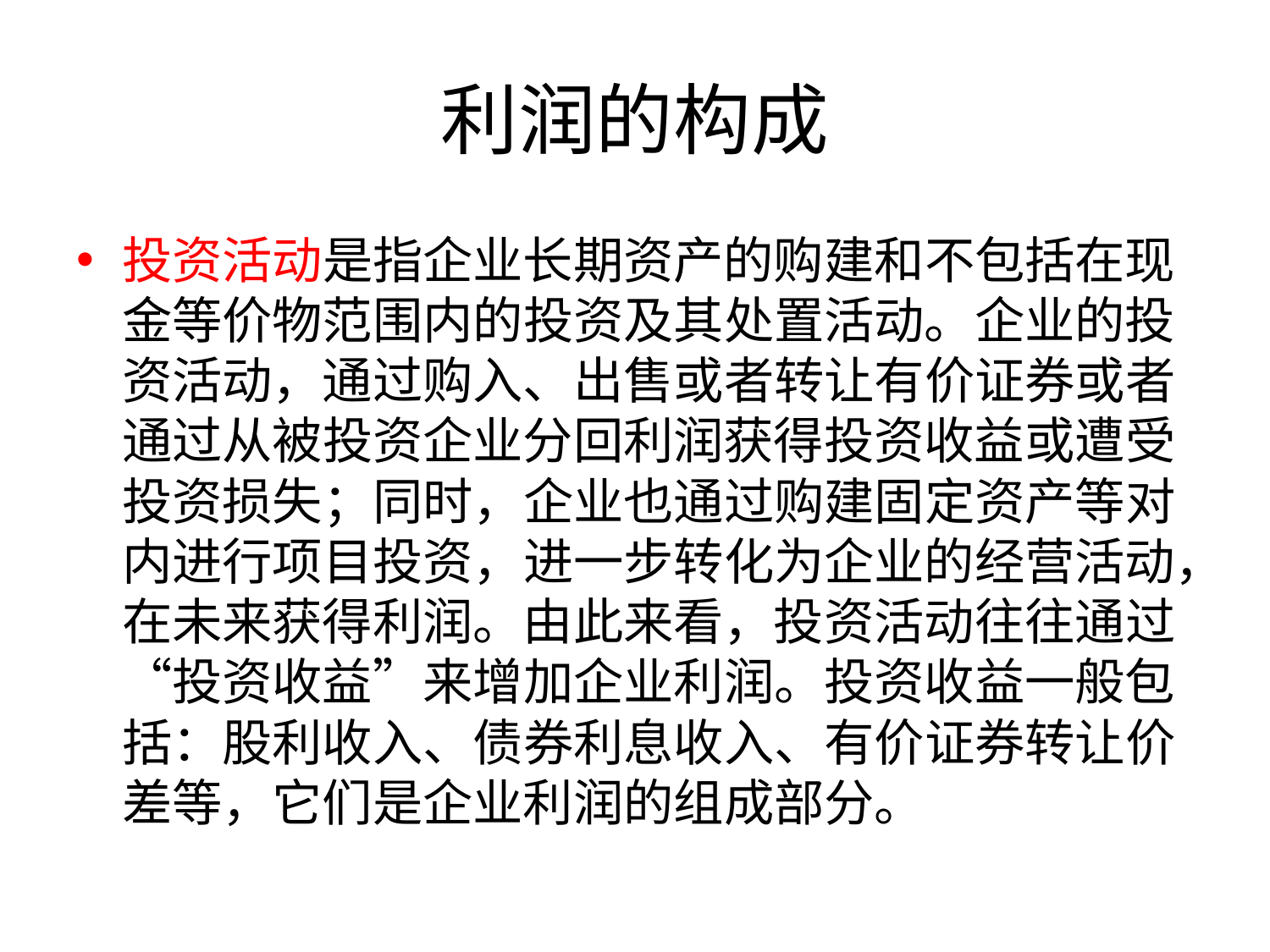

# 利润的构成
投资活动是指企业长期资产的购建和不包括在现金等价物范围内的投资及其处置活动。企业的投资活动，通过购入、出售或者转让有价证券或者通过从被投资企业分回利润获得投资收益或遭受投资损失；同时，企业也通过购建固定资产等对内进行项目投资，进一步转化为企业的经营活动，在未来获得利润。由此来看，投资活动往往通过“投资收益”来增加企业利润。投资收益一般包括：股利收入、债券利息收入、有价证券转让价差等，它们是企业利润的组成部分。